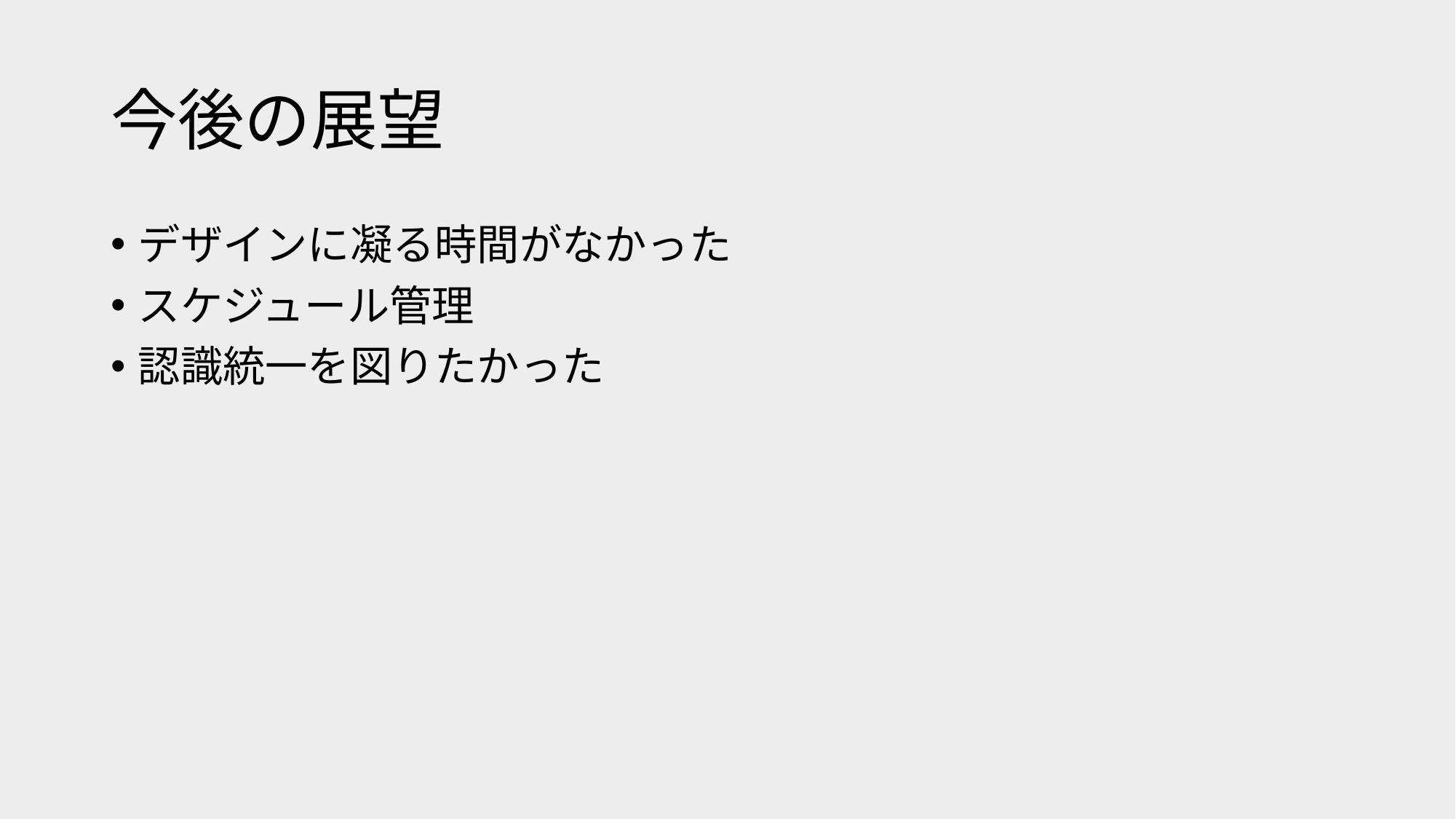

# 今後の展望
デザインに凝る時間がなかった
スケジュール管理
認識統一を図りたかった